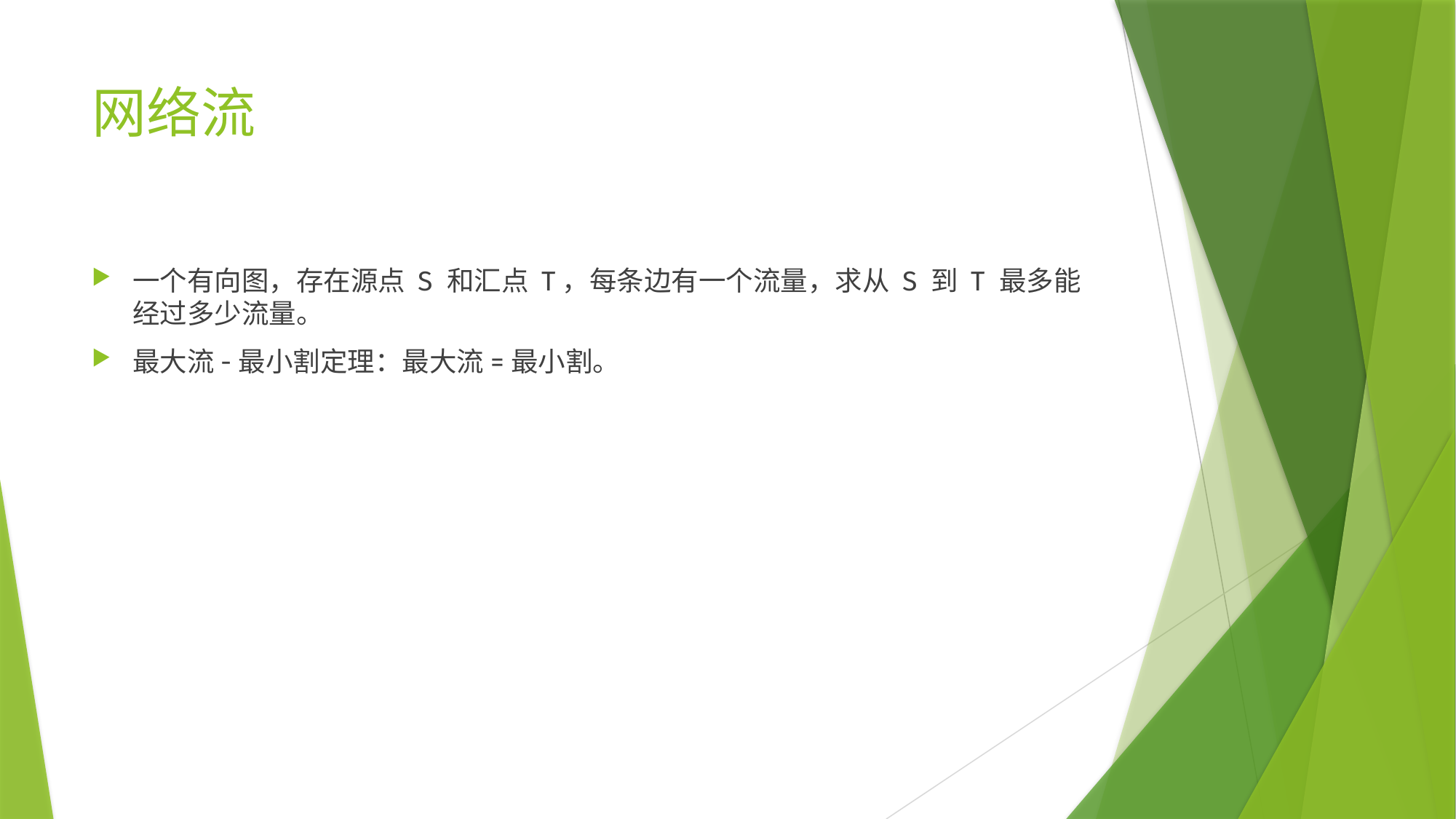

# 网络流
一个有向图，存在源点 S 和汇点 T，每条边有一个流量，求从 S 到 T 最多能经过多少流量。
最大流-最小割定理：最大流=最小割。